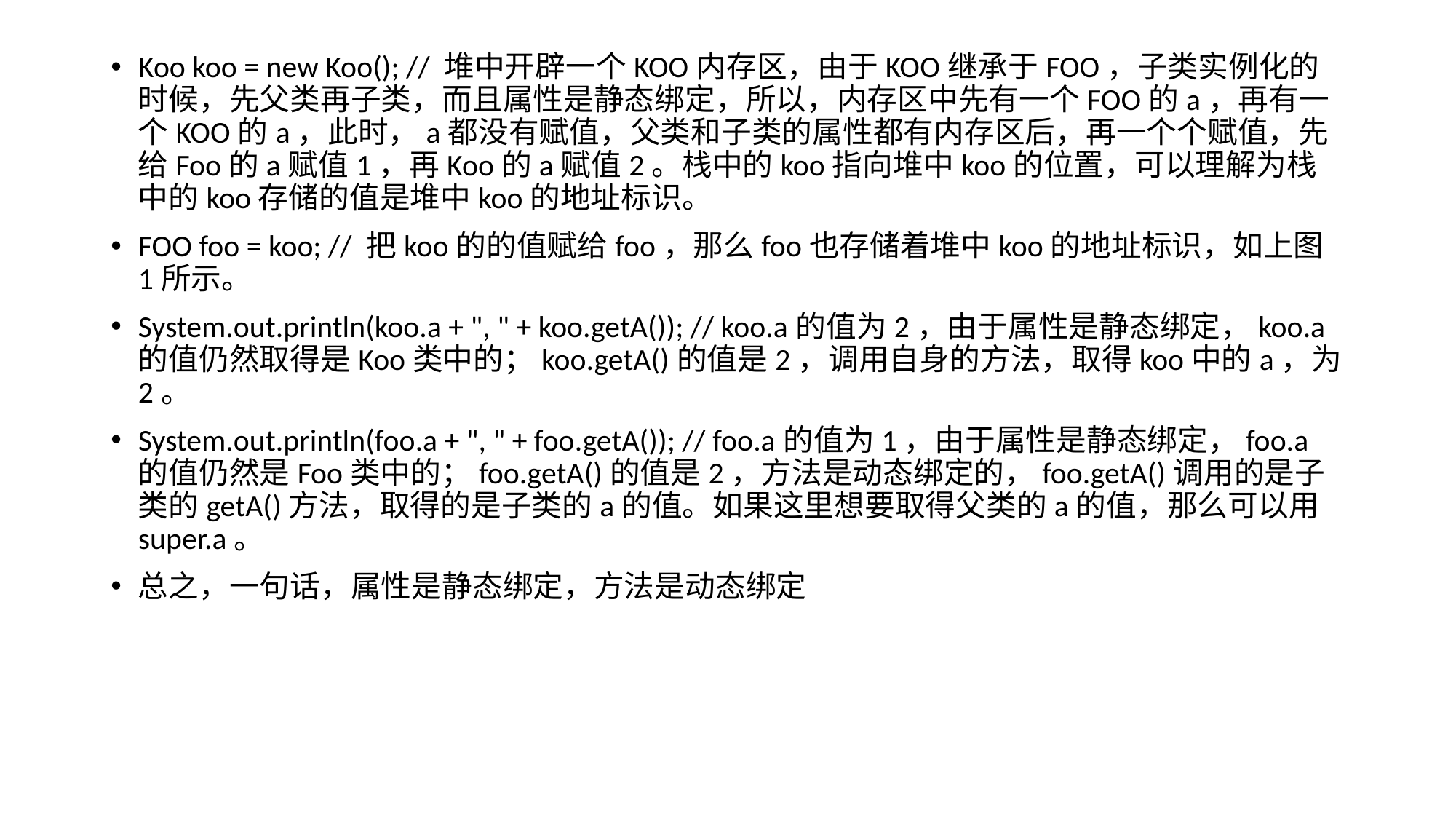

Koo koo = new Koo(); // 堆中开辟一个KOO内存区，由于KOO继承于FOO，子类实例化的时候，先父类再子类，而且属性是静态绑定，所以，内存区中先有一个FOO的a，再有一个KOO的a，此时，a都没有赋值，父类和子类的属性都有内存区后，再一个个赋值，先给Foo的a赋值1，再Koo的a赋值2。栈中的koo指向堆中koo的位置，可以理解为栈中的koo存储的值是堆中koo的地址标识。
FOO foo = koo; // 把koo的的值赋给foo，那么foo也存储着堆中koo的地址标识，如上图1所示。
System.out.println(koo.a + ", " + koo.getA()); // koo.a的值为2，由于属性是静态绑定，koo.a的值仍然取得是Koo类中的；koo.getA()的值是2，调用自身的方法，取得koo中的a，为2。
System.out.println(foo.a + ", " + foo.getA()); // foo.a的值为1，由于属性是静态绑定，foo.a的值仍然是Foo类中的；foo.getA()的值是2，方法是动态绑定的，foo.getA()调用的是子类的getA()方法，取得的是子类的a的值。如果这里想要取得父类的a的值，那么可以用super.a。
总之，一句话，属性是静态绑定，方法是动态绑定